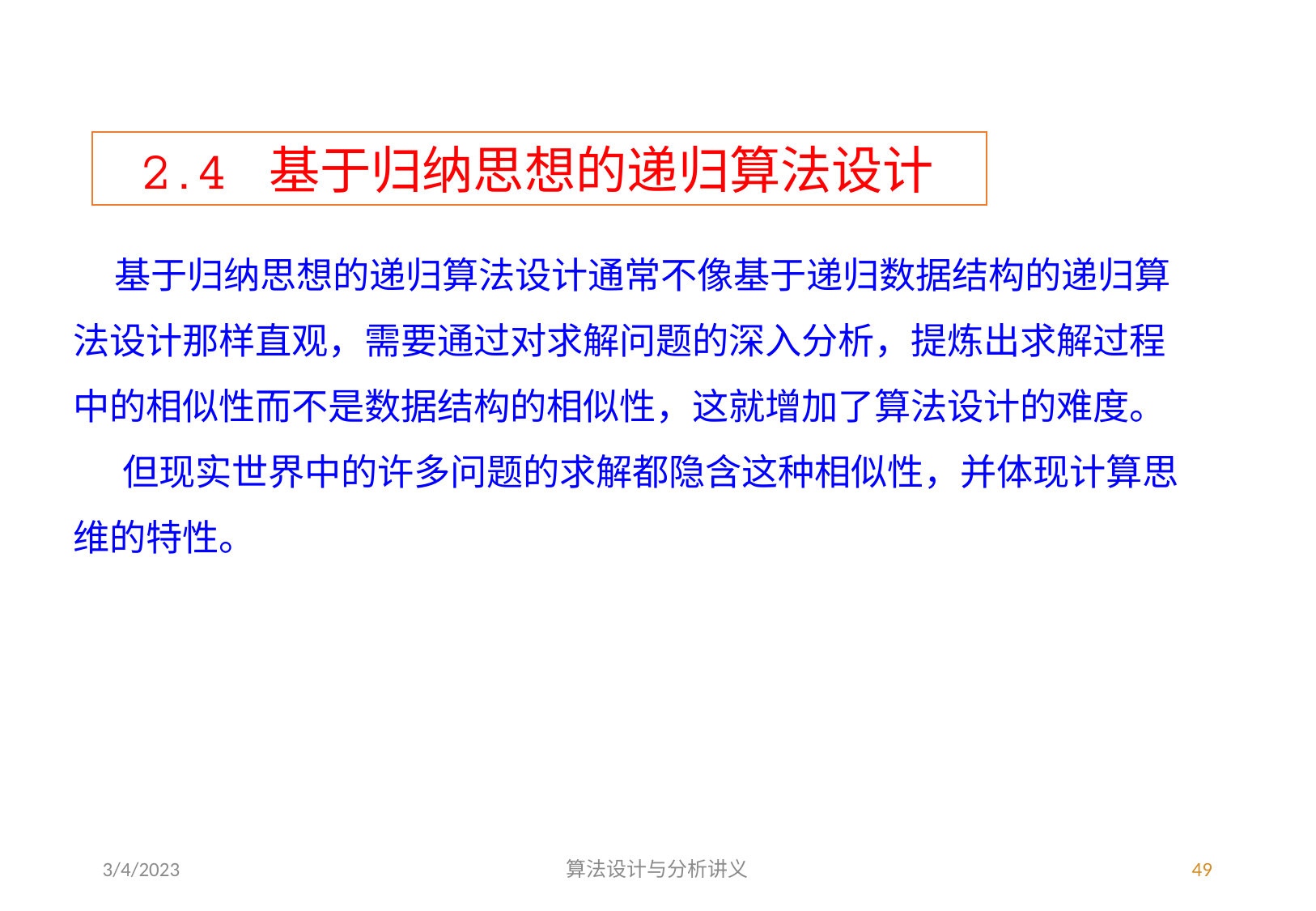

2.4 基于归纳思想的递归算法设计
    基于归纳思想的递归算法设计通常不像基于递归数据结构的递归算法设计那样直观，需要通过对求解问题的深入分析，提炼出求解过程中的相似性而不是数据结构的相似性，这就增加了算法设计的难度。
     但现实世界中的许多问题的求解都隐含这种相似性，并体现计算思维的特性。
3/4/2023
算法设计与分析讲义
49